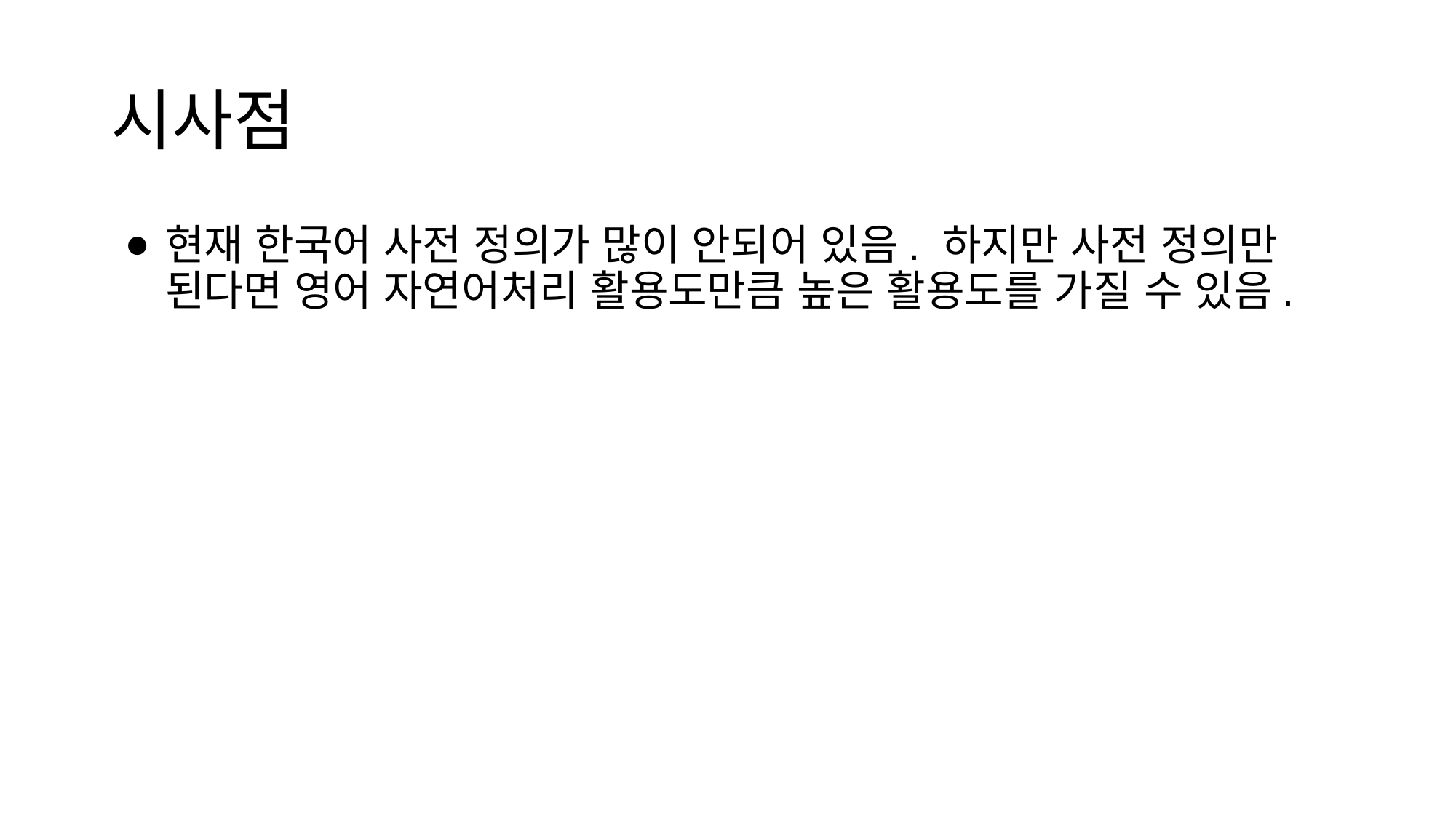

# 시사점
현재 한국어 사전 정의가 많이 안되어 있음. 하지만 사전 정의만 된다면 영어 자연어처리 활용도만큼 높은 활용도를 가질 수 있음.